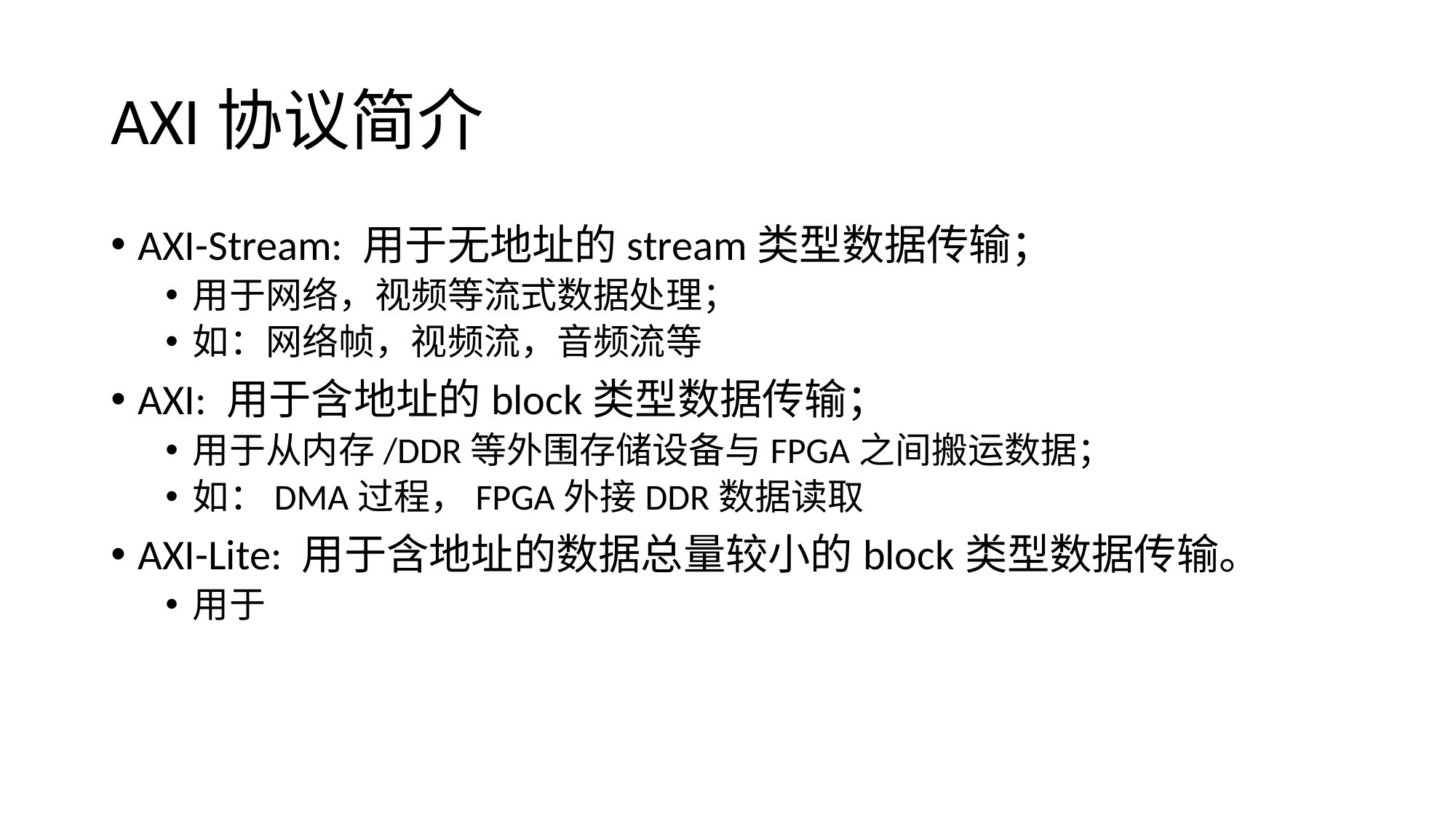

# AXI协议简介
AXI-Stream: 用于无地址的stream类型数据传输；
用于网络，视频等流式数据处理；
如：网络帧，视频流，音频流等
AXI: 用于含地址的block类型数据传输；
用于从内存/DDR等外围存储设备与FPGA之间搬运数据；
如：DMA过程，FPGA外接DDR数据读取
AXI-Lite: 用于含地址的数据总量较小的block类型数据传输。
用于